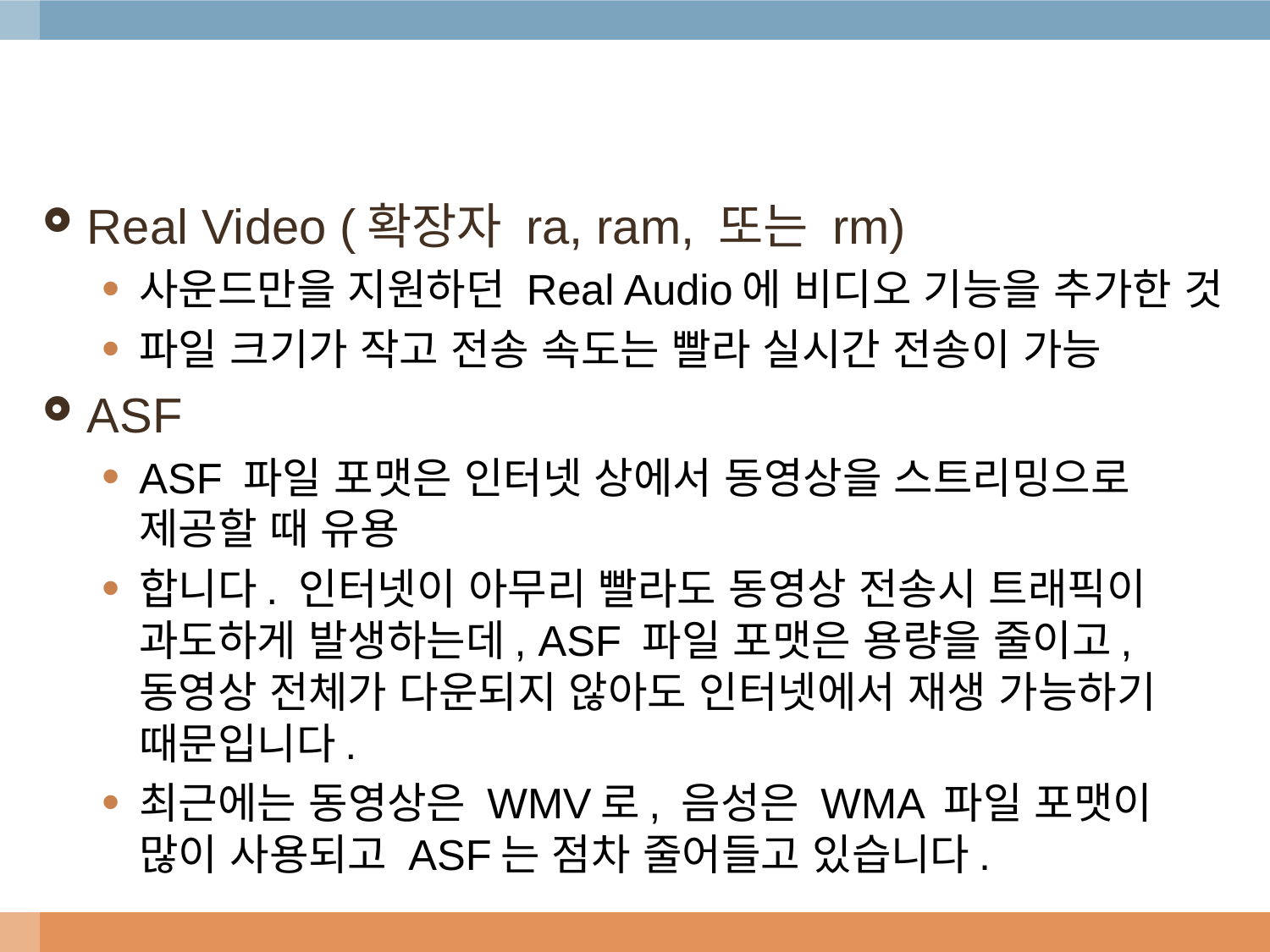

#
Real Video (확장자 ra, ram, 또는 rm)
사운드만을 지원하던 Real Audio에 비디오 기능을 추가한 것
파일 크기가 작고 전송 속도는 빨라 실시간 전송이 가능
ASF
ASF 파일 포맷은 인터넷 상에서 동영상을 스트리밍으로 제공할 때 유용
합니다. 인터넷이 아무리 빨라도 동영상 전송시 트래픽이 과도하게 발생하는데, ASF 파일 포맷은 용량을 줄이고, 동영상 전체가 다운되지 않아도 인터넷에서 재생 가능하기 때문입니다.
최근에는 동영상은 WMV로, 음성은 WMA 파일 포맷이 많이 사용되고 ASF는 점차 줄어들고 있습니다.